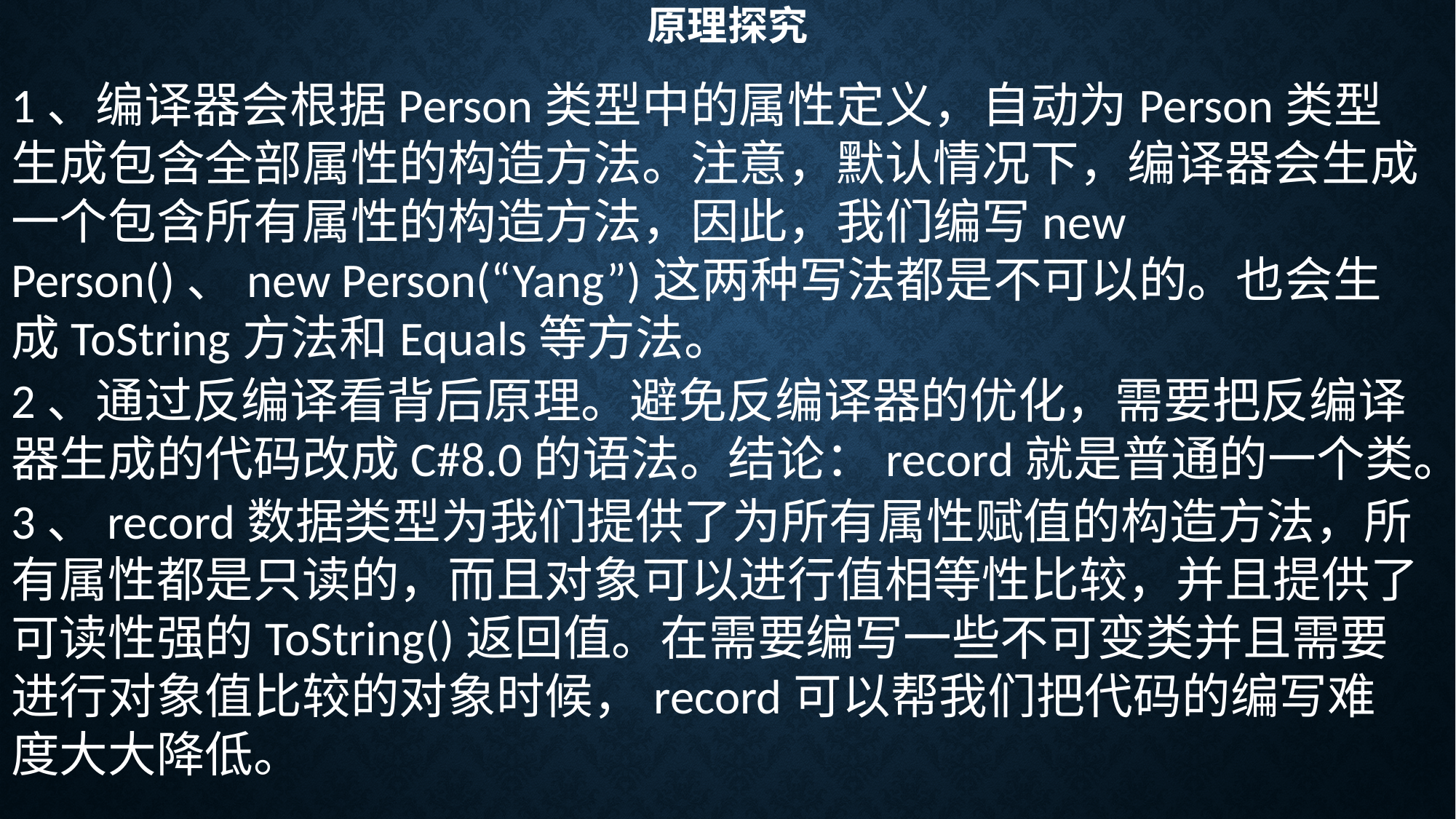

# 原理探究
1、编译器会根据Person类型中的属性定义，自动为Person类型生成包含全部属性的构造方法。注意，默认情况下，编译器会生成一个包含所有属性的构造方法，因此，我们编写new Person()、new Person(“Yang”)这两种写法都是不可以的。也会生成ToString方法和Equals等方法。
2、通过反编译看背后原理。避免反编译器的优化，需要把反编译器生成的代码改成C#8.0的语法。结论：record就是普通的一个类。
3、record数据类型为我们提供了为所有属性赋值的构造方法，所有属性都是只读的，而且对象可以进行值相等性比较，并且提供了可读性强的ToString()返回值。在需要编写一些不可变类并且需要进行对象值比较的对象时候，record可以帮我们把代码的编写难度大大降低。